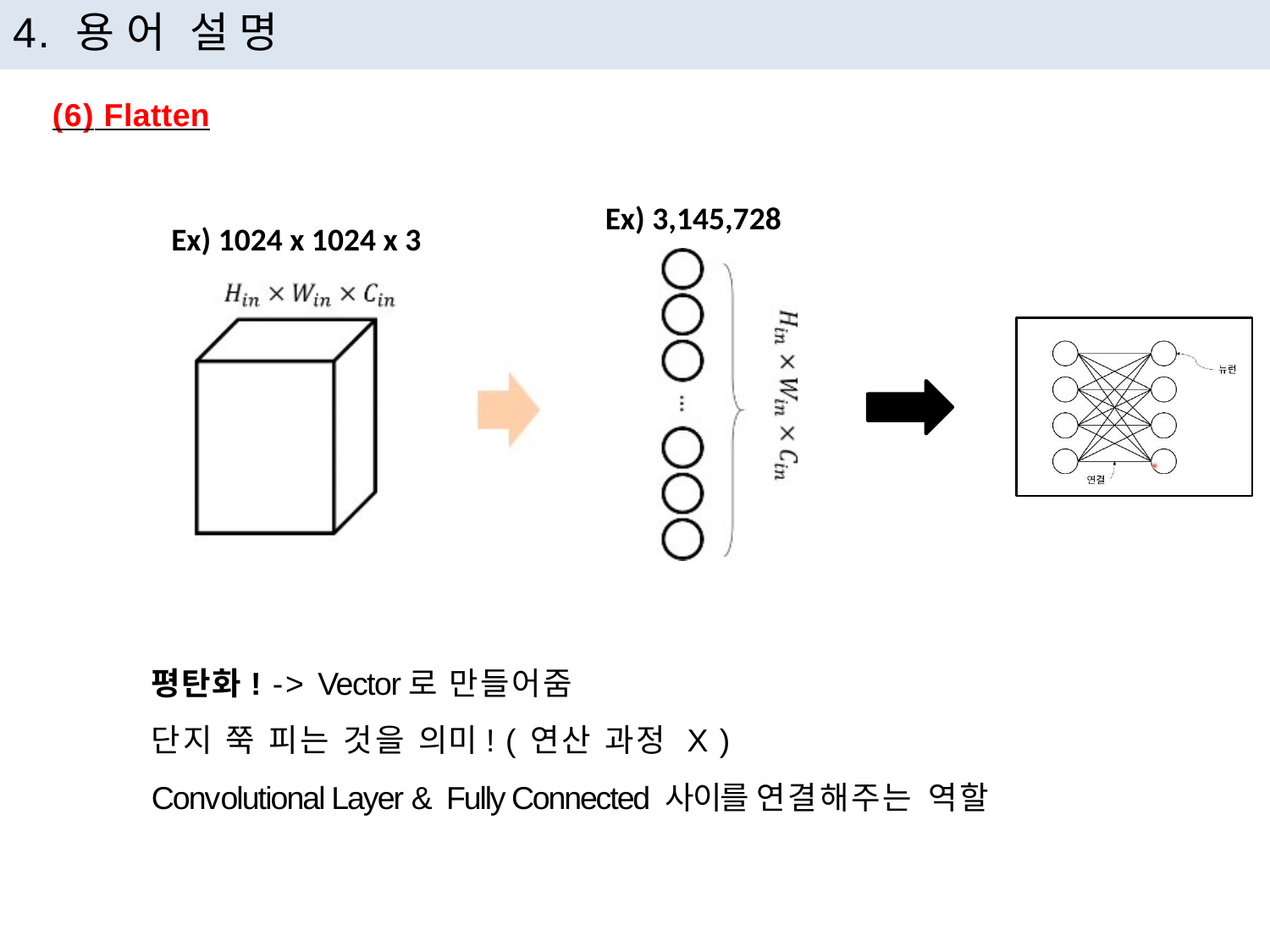

# 4. 용어 설명
(6) Flatten
Ex) 3,145,728
Ex) 1024 x 1024 x 3

평탄화! -> Vector로 만들어줌
단지 쭉 피는 것을 의미! ( 연산 과정 X )
Convolutional Layer & Fully Connected 사이를 연결해주는 역할